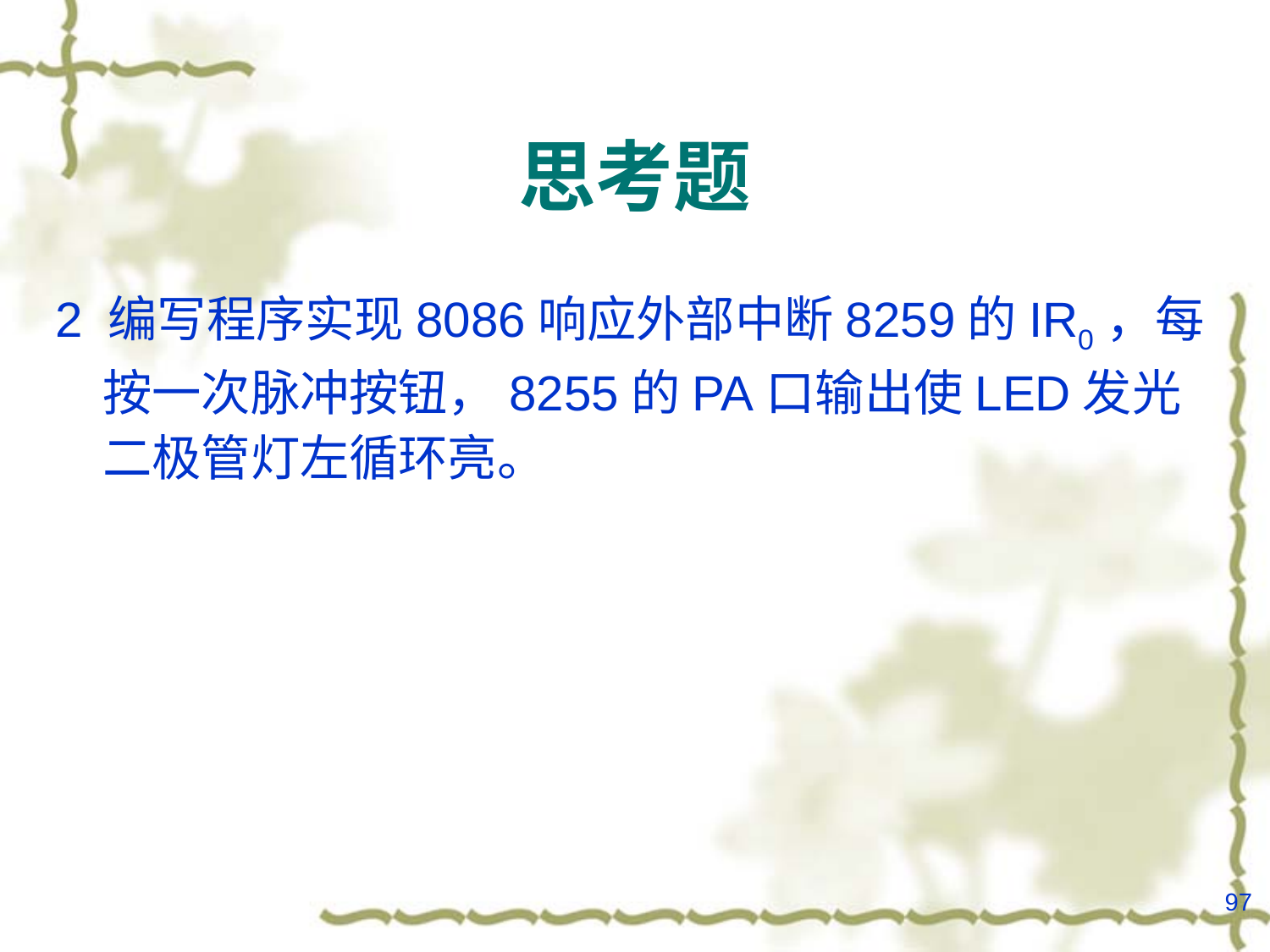

# 思考题
2 编写程序实现8086响应外部中断8259的IR0，每按一次脉冲按钮，8255的PA口输出使LED发光二极管灯左循环亮。
97